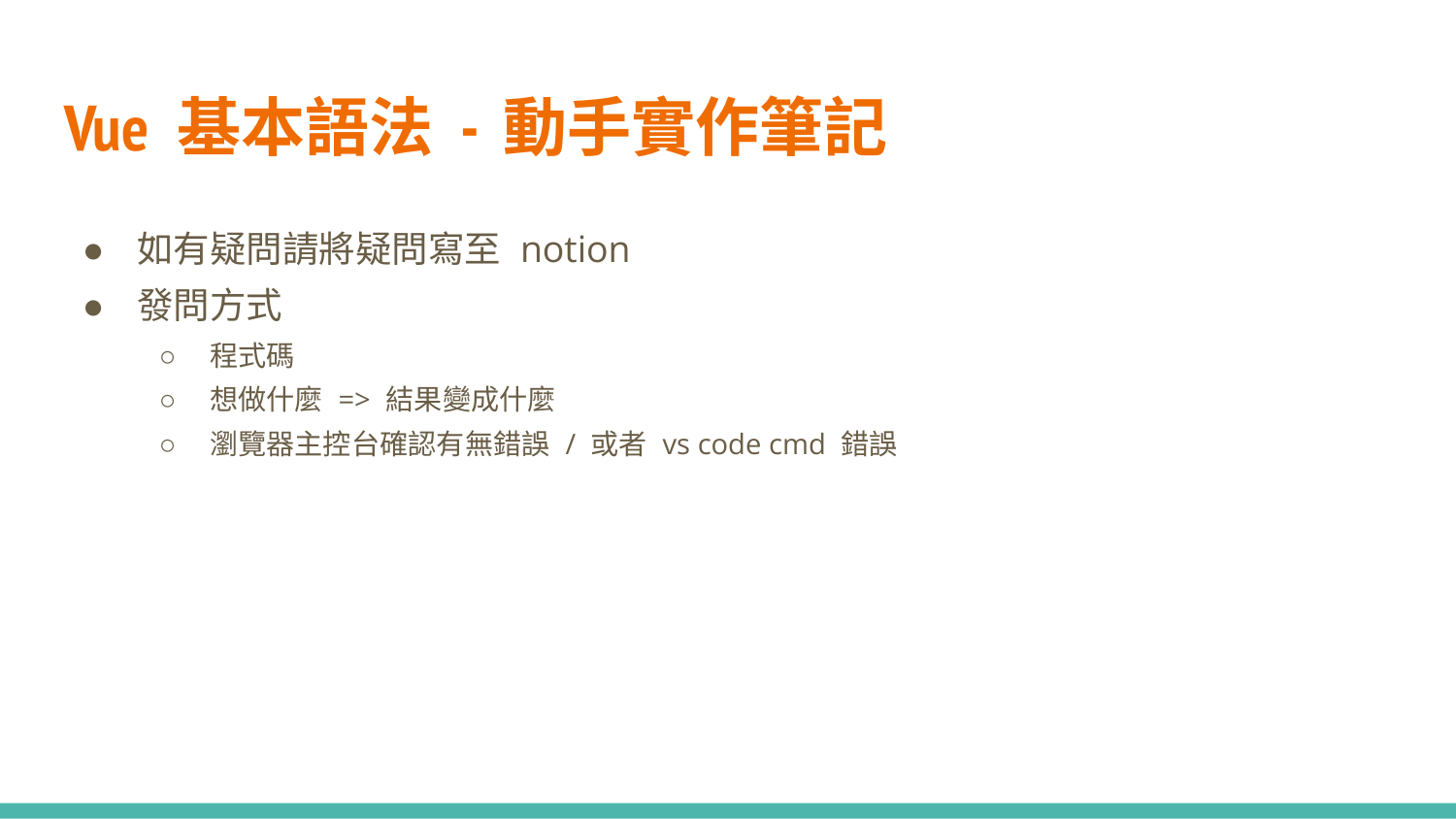

# Vue 基本語法 - 動手實作筆記
如有疑問請將疑問寫至 notion
發問方式
程式碼
想做什麼 => 結果變成什麼
瀏覽器主控台確認有無錯誤 / 或者 vs code cmd 錯誤